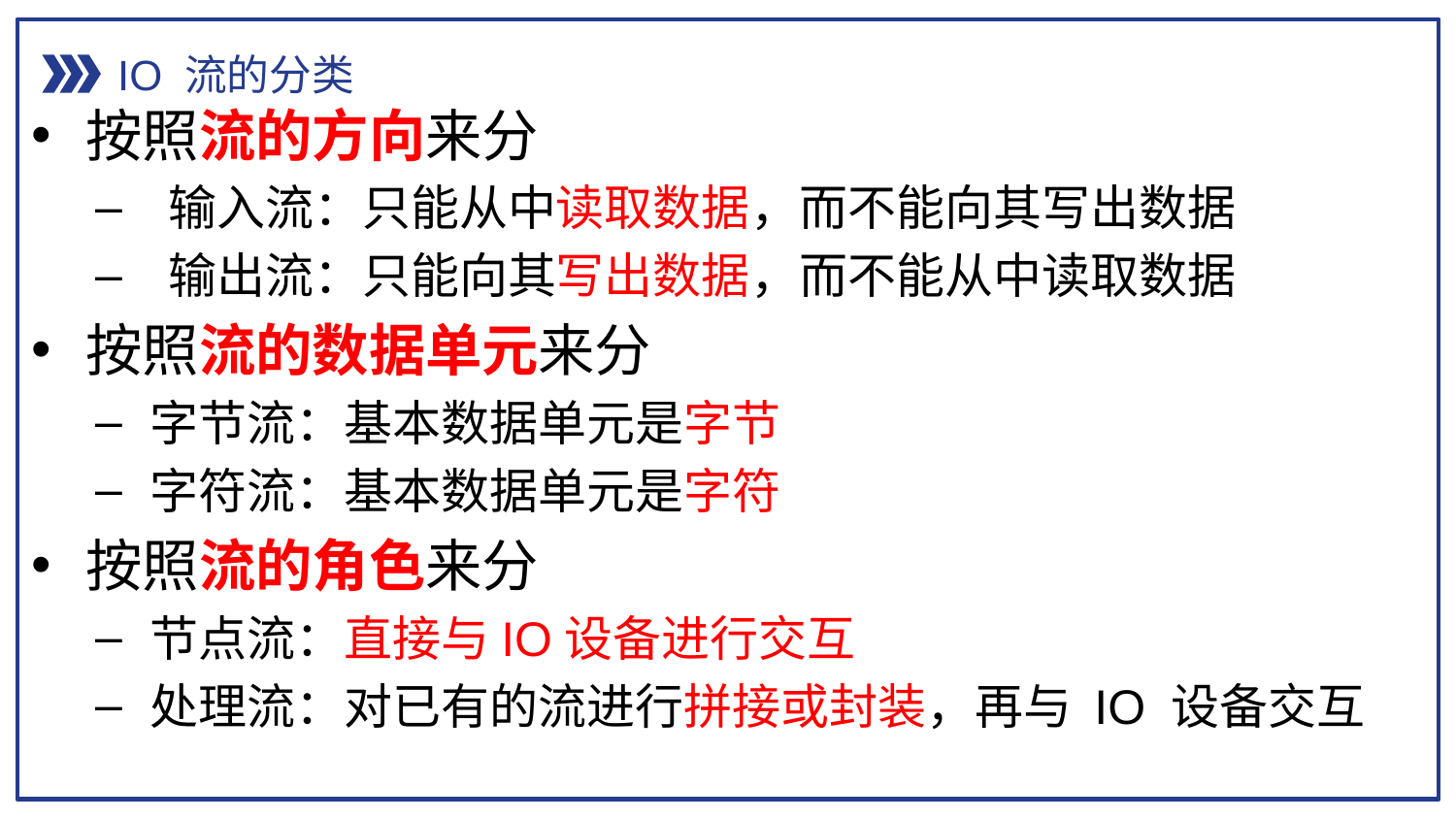

IO 流的分类

按照流的方向来分
输入流：只能从中读取数据，而不能向其写出数据
输出流：只能向其写出数据，而不能从中读取数据
按照流的数据单元来分
字节流：基本数据单元是字节
字符流：基本数据单元是字符
按照流的角色来分
节点流：直接与IO设备进行交互
处理流：对已有的流进行拼接或封装，再与 IO 设备交互